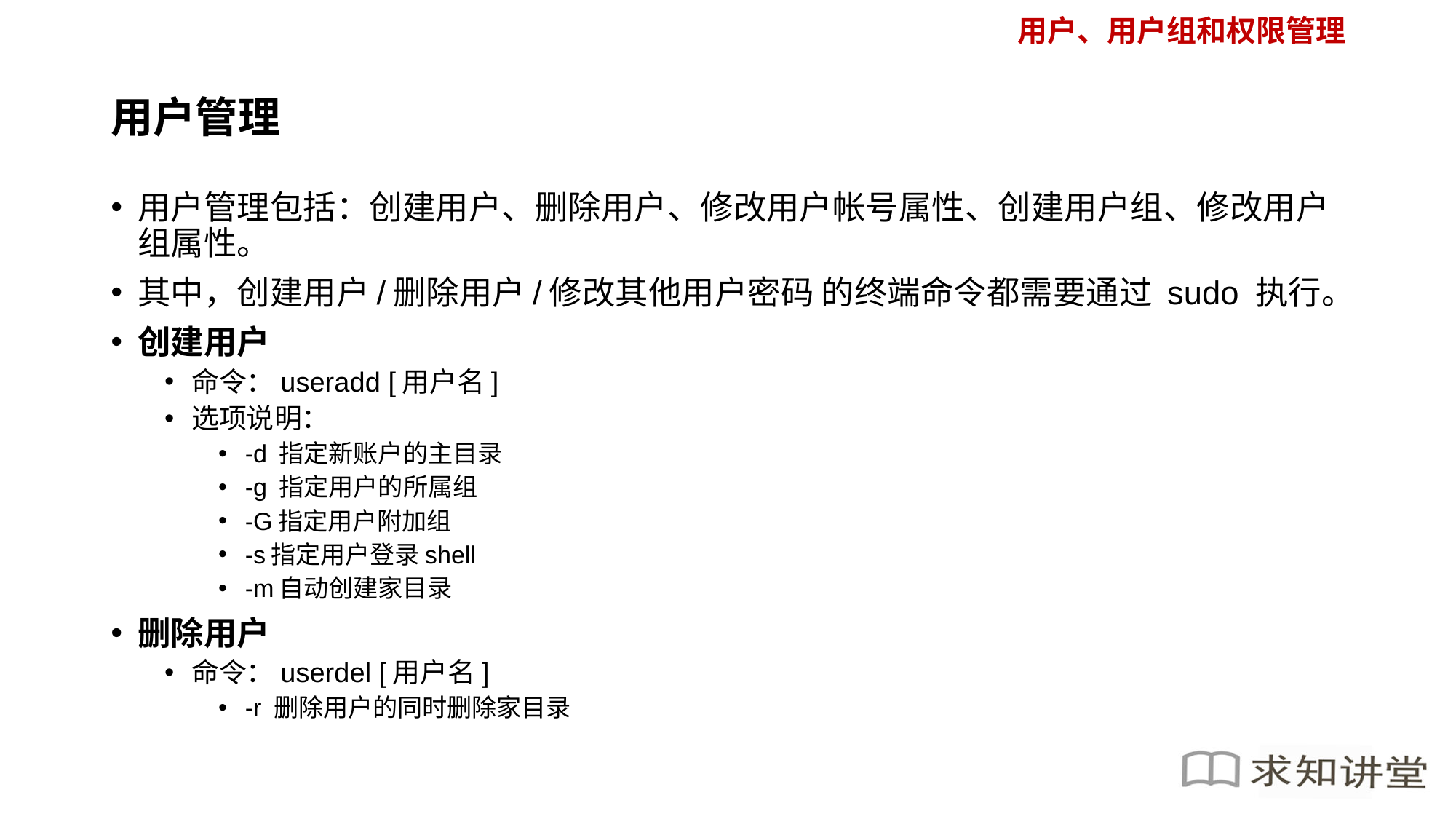

用户、用户组和权限管理
# 用户管理
用户管理包括：创建用户、删除用户、修改用户帐号属性、创建用户组、修改用户组属性。
其中，创建用户/删除用户/修改其他用户密码 的终端命令都需要通过 sudo 执行。
创建用户
命令：useradd [用户名]
选项说明：
-d 指定新账户的主目录
-g 指定用户的所属组
-G指定用户附加组
-s指定用户登录shell
-m自动创建家目录
删除用户
命令：userdel [用户名]
-r 删除用户的同时删除家目录